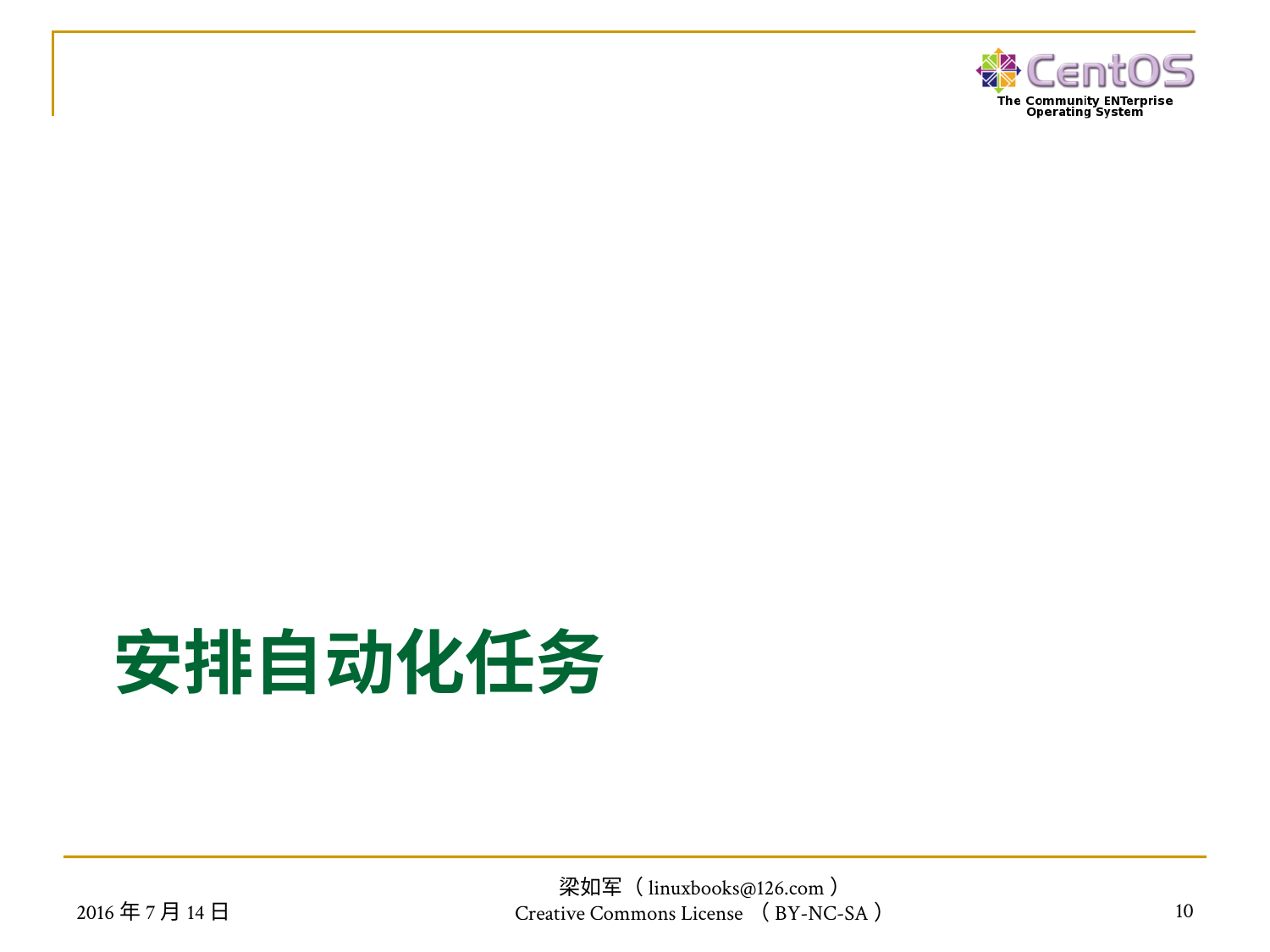

# 安排自动化任务
2016年7月14日
10
梁如军（linuxbooks@126.com）
Creative Commons License（BY-NC-SA）